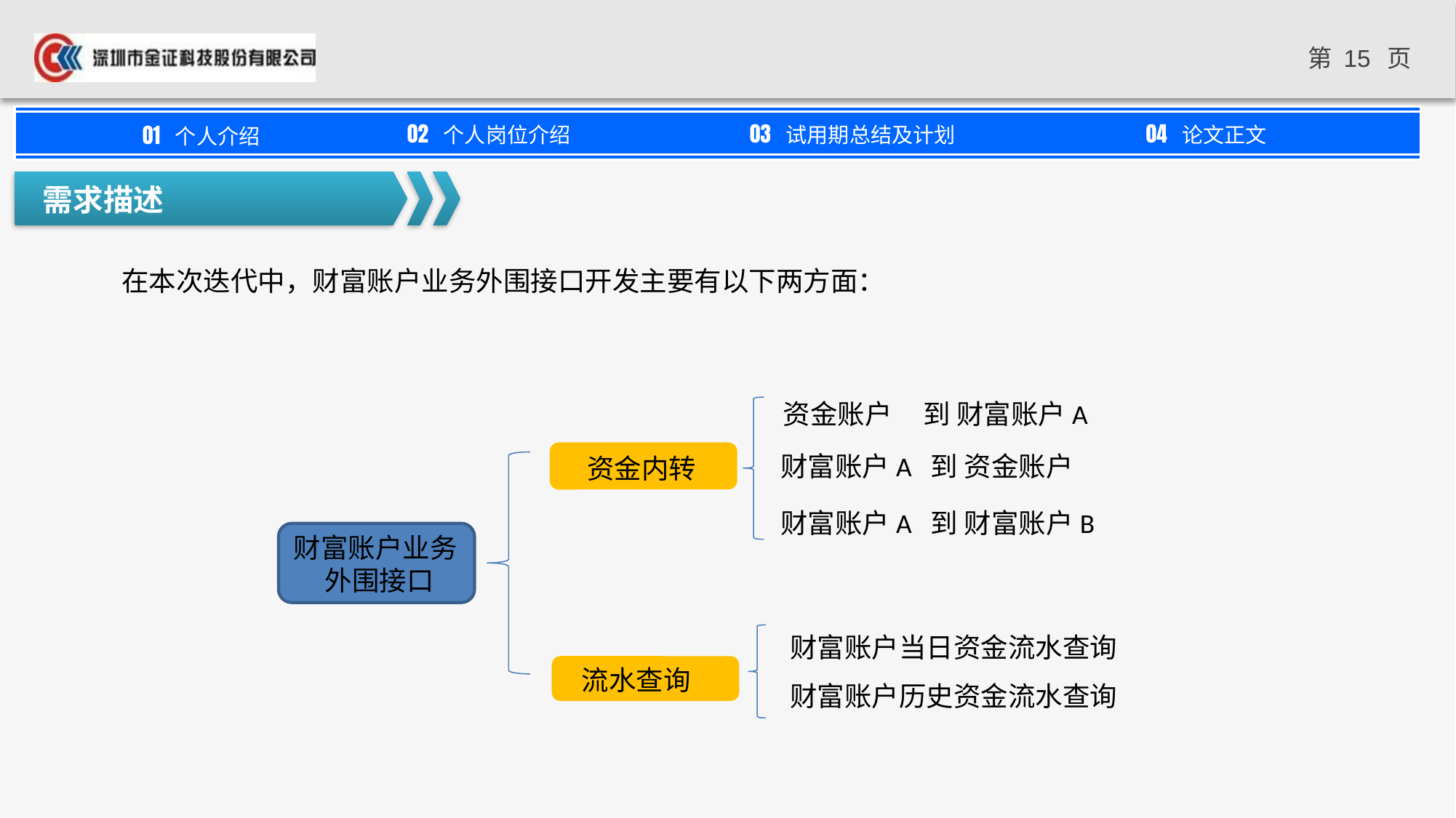

需求描述
         在本次迭代中，财富账户业务外围接口开发主要有以下两方面：
资金账户     到 财富账户A

财富账户A  到 资金账户
资金内转

财富账户A  到 财富账户B

财富账户业务
    外围接口
财富账户当日资金流水查询

流水查询
财富账户历史资金流水查询